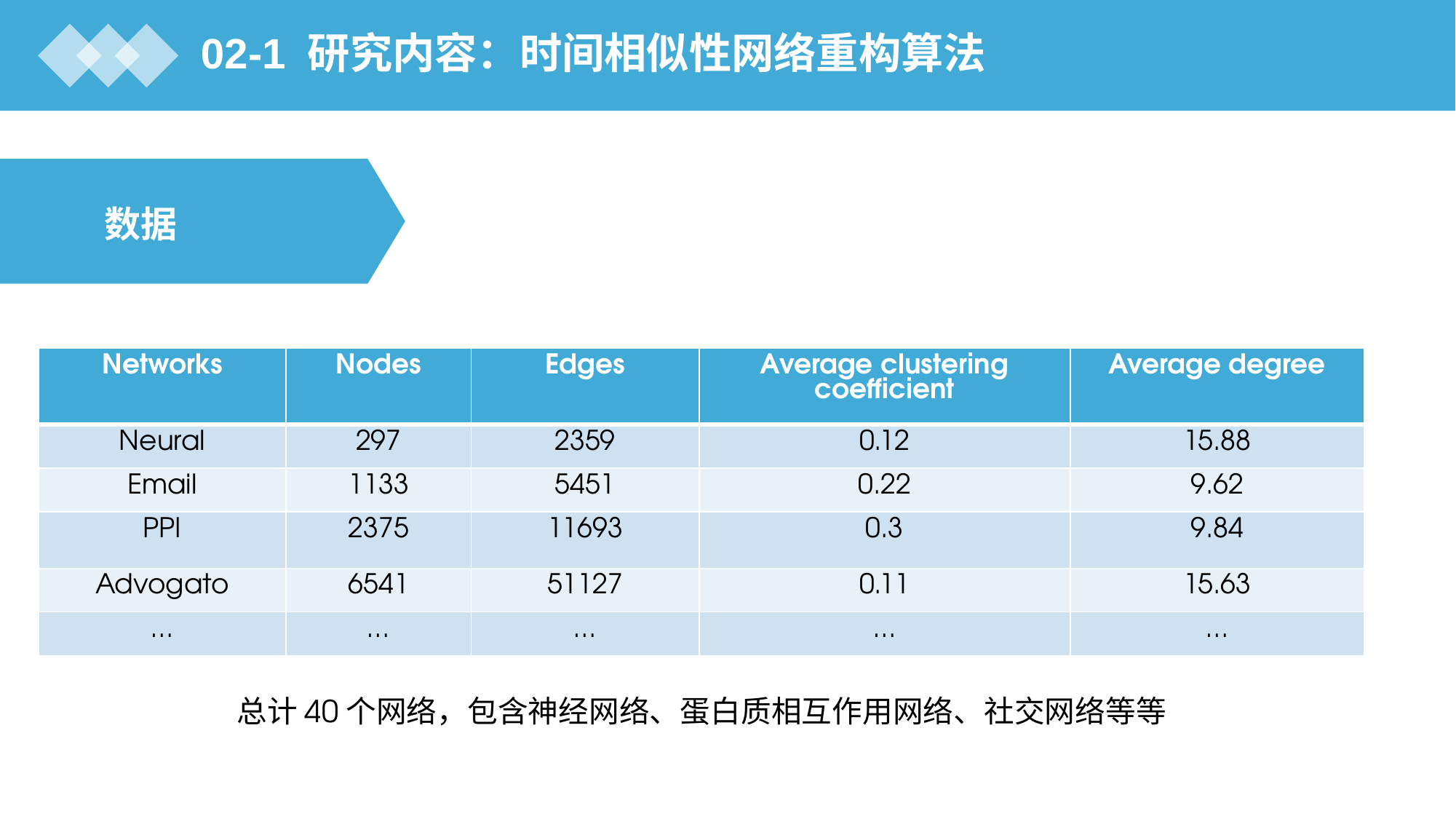

02-1 研究内容：时间相似性网络重构算法

数据
| Networks | Nodes | Edges | Average clustering coefficient | Average degree |
| --- | --- | --- | --- | --- |
| Neural | 297 | 2359 | 0.12 | 15.88 |
| Email | 1133 | 5451 | 0.22 | 9.62 |
| PPI | 2375 | 11693 | 0.3 | 9.84 |
| Advogato | 6541 | 51127 | 0.11 | 15.63 |
| … | … | … | … | … |
总计40个网络，包含神经网络、蛋白质相互作用网络、社交网络等等